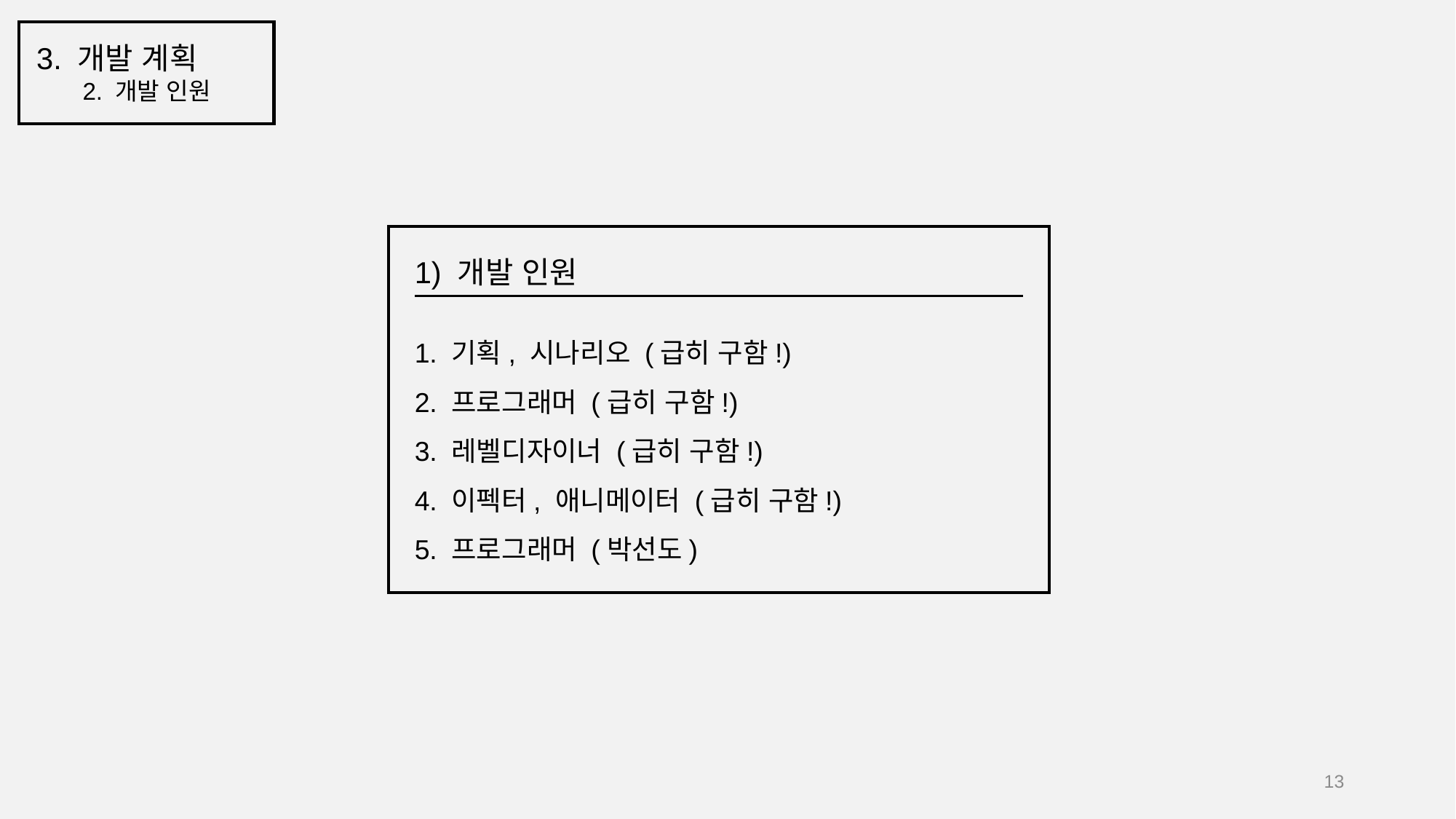

3. 개발 계획
2. 개발 인원

1) 개발 인원

1. 기획, 시나리오 (급히 구함!)
2. 프로그래머 (급히 구함!)
3. 레벨디자이너 (급히 구함!)
4. 이펙터, 애니메이터 (급히 구함!)
5. 프로그래머 (박선도)

13